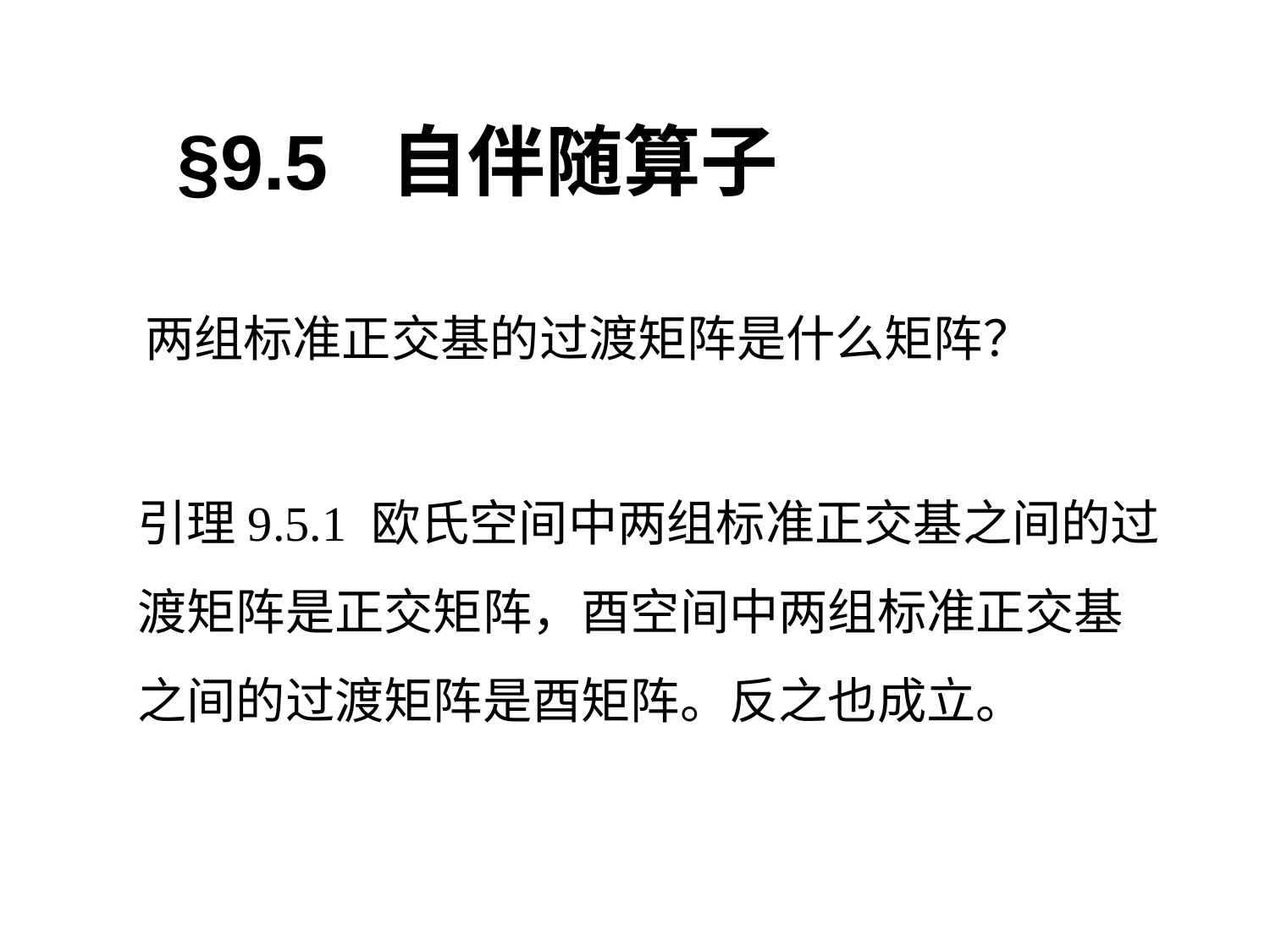

§9.5  自伴随算子
两组标准正交基的过渡矩阵是什么矩阵？
引理9.5.1 欧氏空间中两组标准正交基之间的过渡矩阵是正交矩阵，酉空间中两组标准正交基之间的过渡矩阵是酉矩阵。反之也成立。